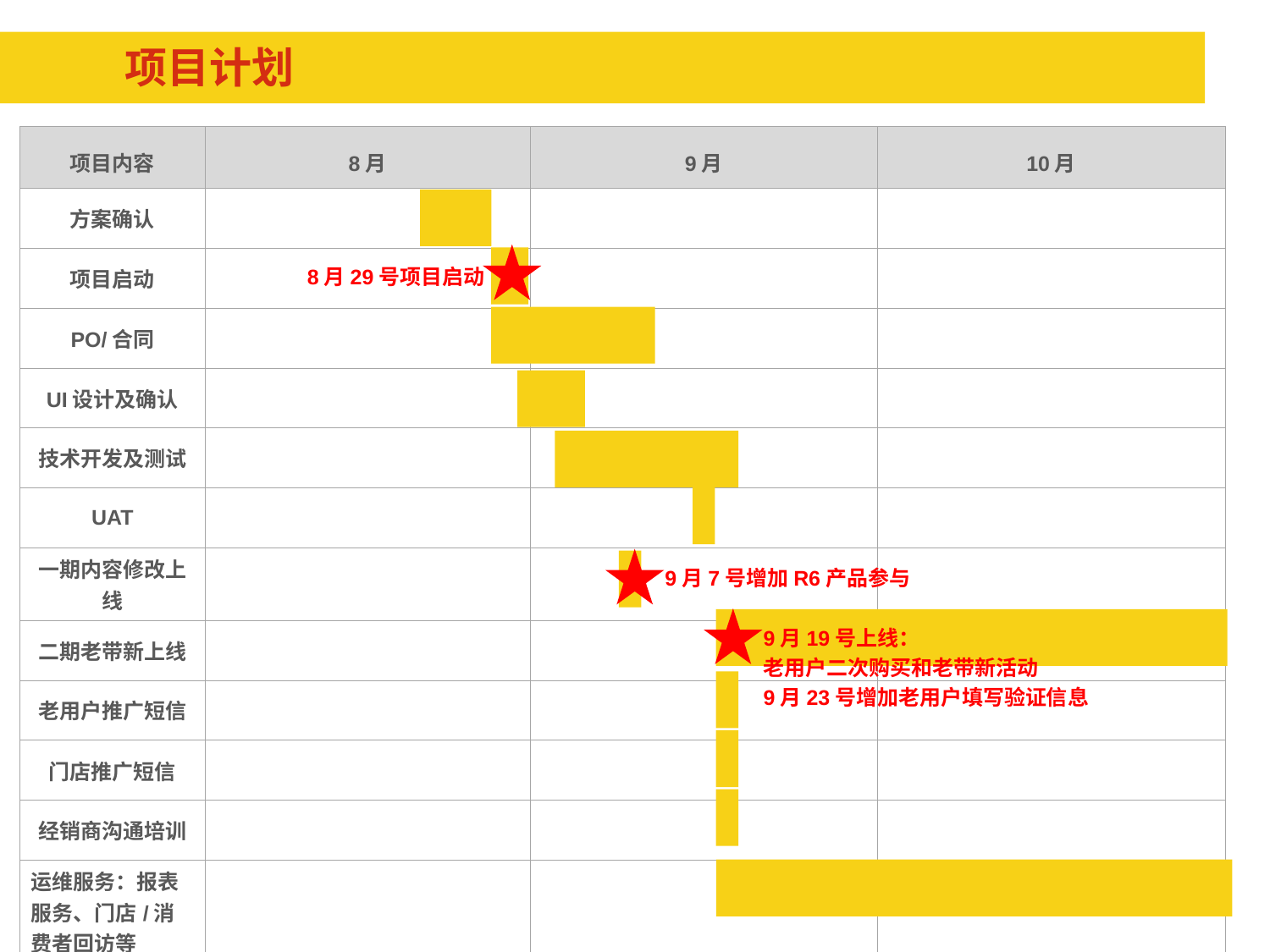

# 项目计划
| 项目内容 | 8月 | 9月 | 10月 |
| --- | --- | --- | --- |
| 方案确认 |  |  |  |
| 项目启动 |  |  |  |
| PO/合同 |  |  |  |
| UI设计及确认 |  |  |  |
| 技术开发及测试 |  |  |  |
| UAT |  |  |  |
| 一期内容修改上线 |  |  |  |
| 二期老带新上线 |  |  |  |
| 老用户推广短信 |  |  |  |
| 门店推广短信 |  |  |  |
| 经销商沟通培训 |  |  |  |
| 运维服务：报表服务、门店/消费者回访等 |  |  |  |

8月29号项目启动

9月7号增加R6产品参与

9月19号上线：
老用户二次购买和老带新活动
9月23号增加老用户填写验证信息